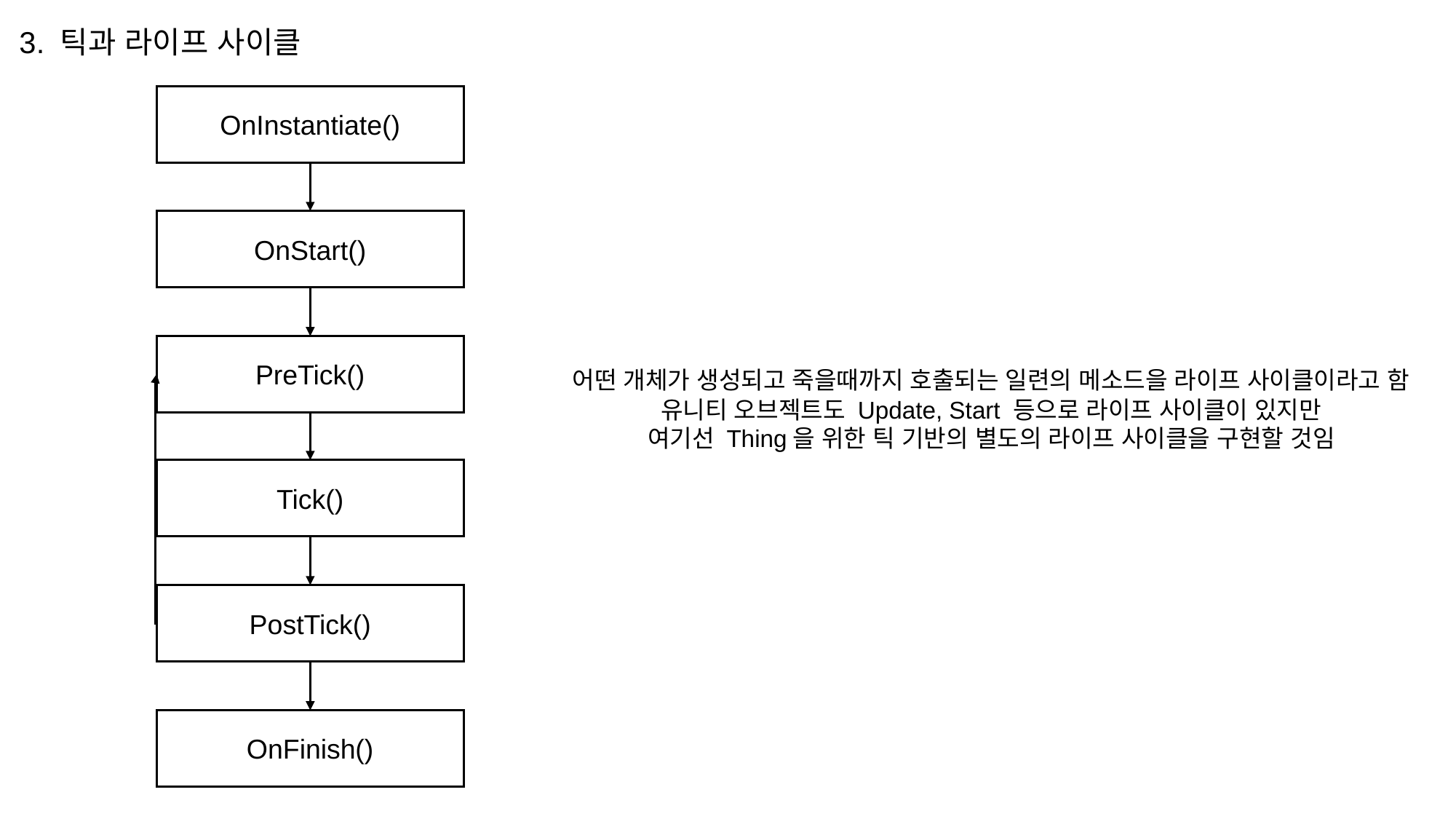

3. 틱과 라이프 사이클
OnInstantiate()
OnStart()
PreTick()
어떤 개체가 생성되고 죽을때까지 호출되는 일련의 메소드을 라이프 사이클이라고 함
유니티 오브젝트도 Update, Start 등으로 라이프 사이클이 있지만
여기선 Thing을 위한 틱 기반의 별도의 라이프 사이클을 구현할 것임
Tick()
PostTick()
OnFinish()